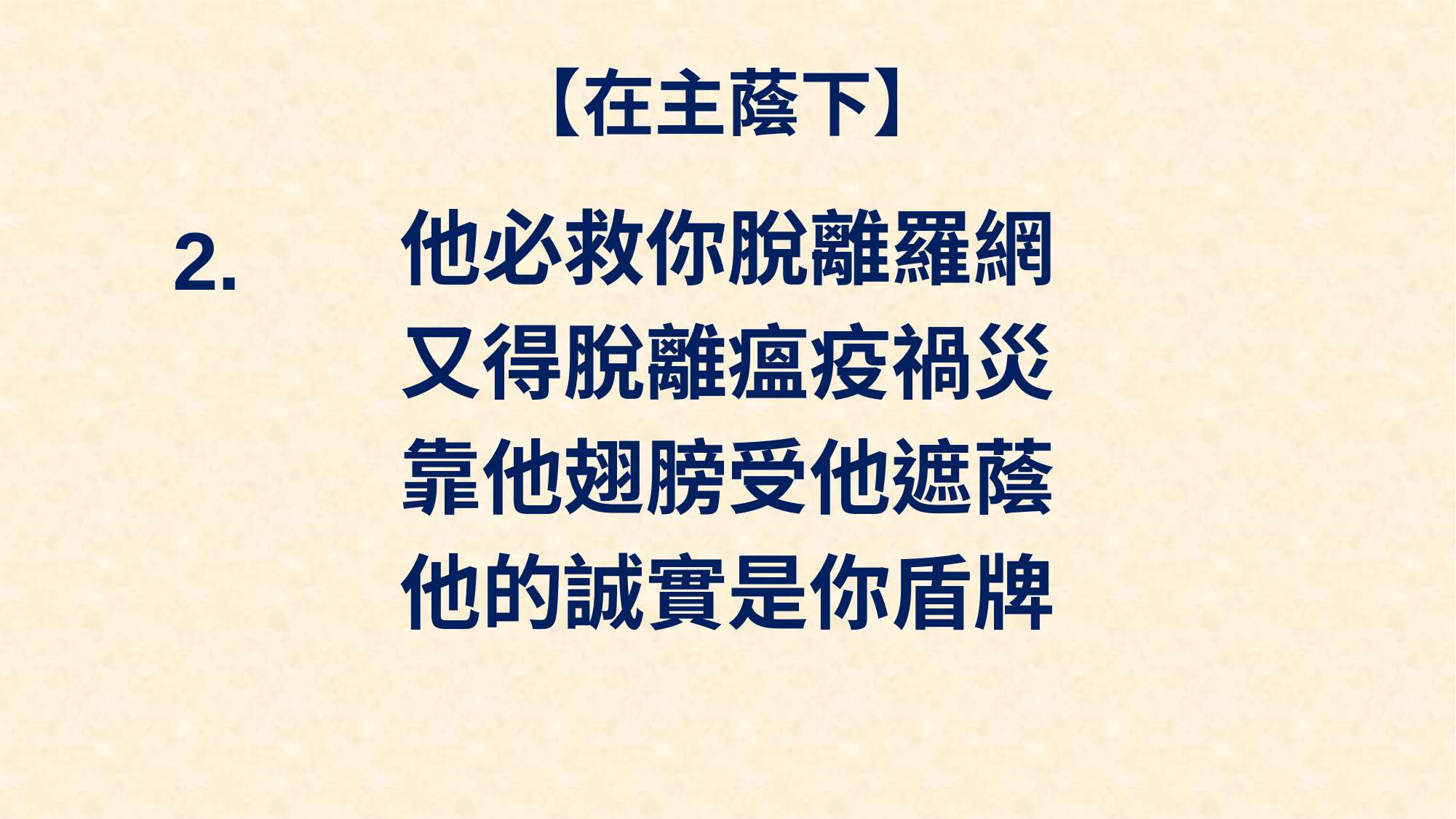

# 【在主蔭下】
他必救你脫離羅網
又得脫離瘟疫禍災
靠他翅膀受他遮蔭
他的誠實是你盾牌
2.